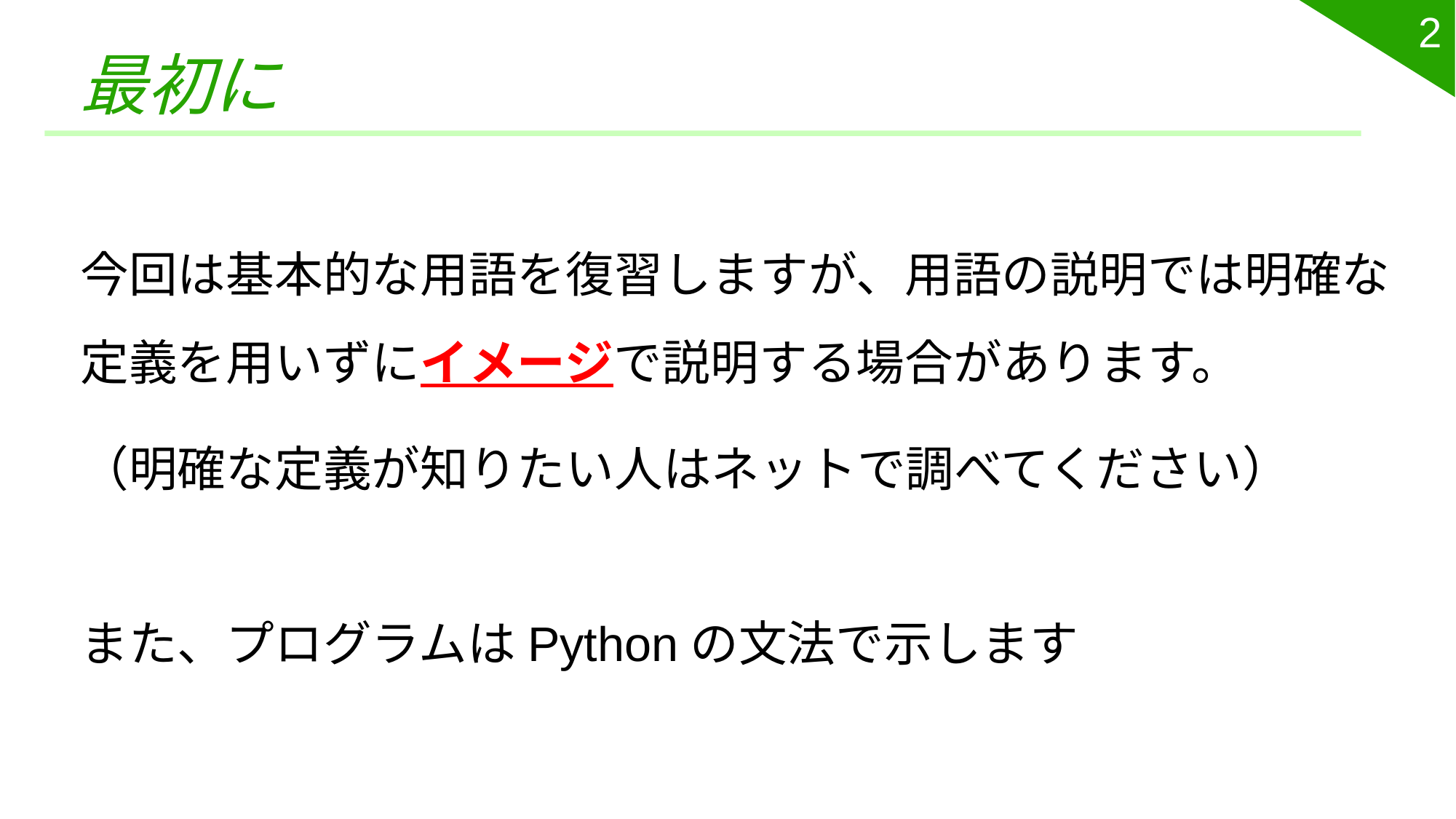

2
# 最初に
今回は基本的な用語を復習しますが、用語の説明では明確な定義を用いずにイメージで説明する場合があります。
（明確な定義が知りたい人はネットで調べてください）

また、プログラムはPythonの文法で示します